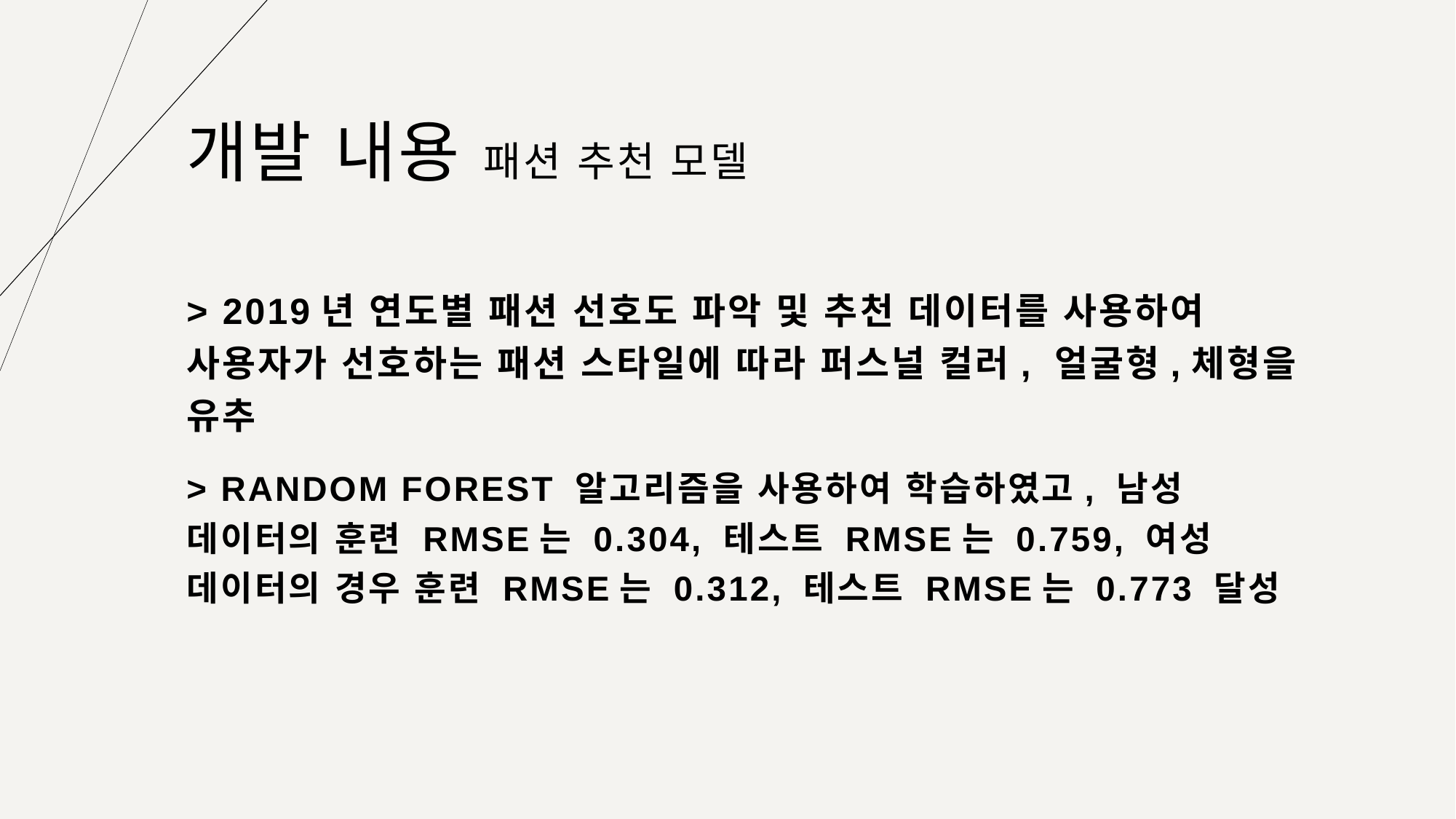

# 개발 내용 패션 추천 모델
> 2019년 연도별 패션 선호도 파악 및 추천 데이터를 사용하여 사용자가 선호하는 패션 스타일에 따라 퍼스널 컬러, 얼굴형,체형을 유추
> Random Forest 알고리즘을 사용하여 학습하였고, 남성 데이터의 훈련 RMSE는 0.304, 테스트 RMSE는 0.759, 여성 데이터의 경우 훈련 RMSE는 0.312, 테스트 RMSE는 0.773 달성